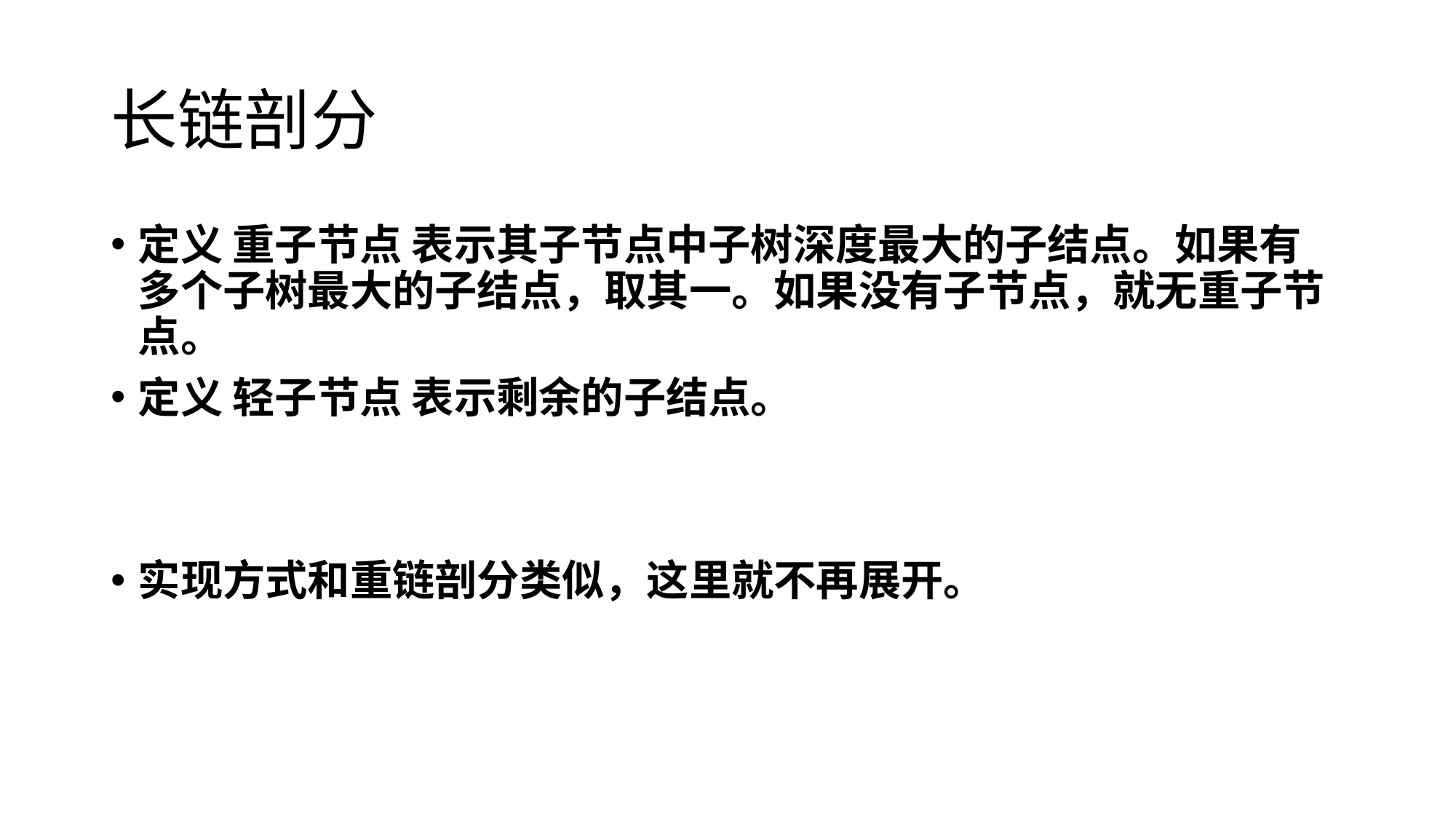

# 长链剖分
定义 重子节点 表示其子节点中子树深度最大的子结点。如果有多个子树最大的子结点，取其一。如果没有子节点，就无重子节点。
定义 轻子节点 表示剩余的子结点。

实现方式和重链剖分类似，这里就不再展开。